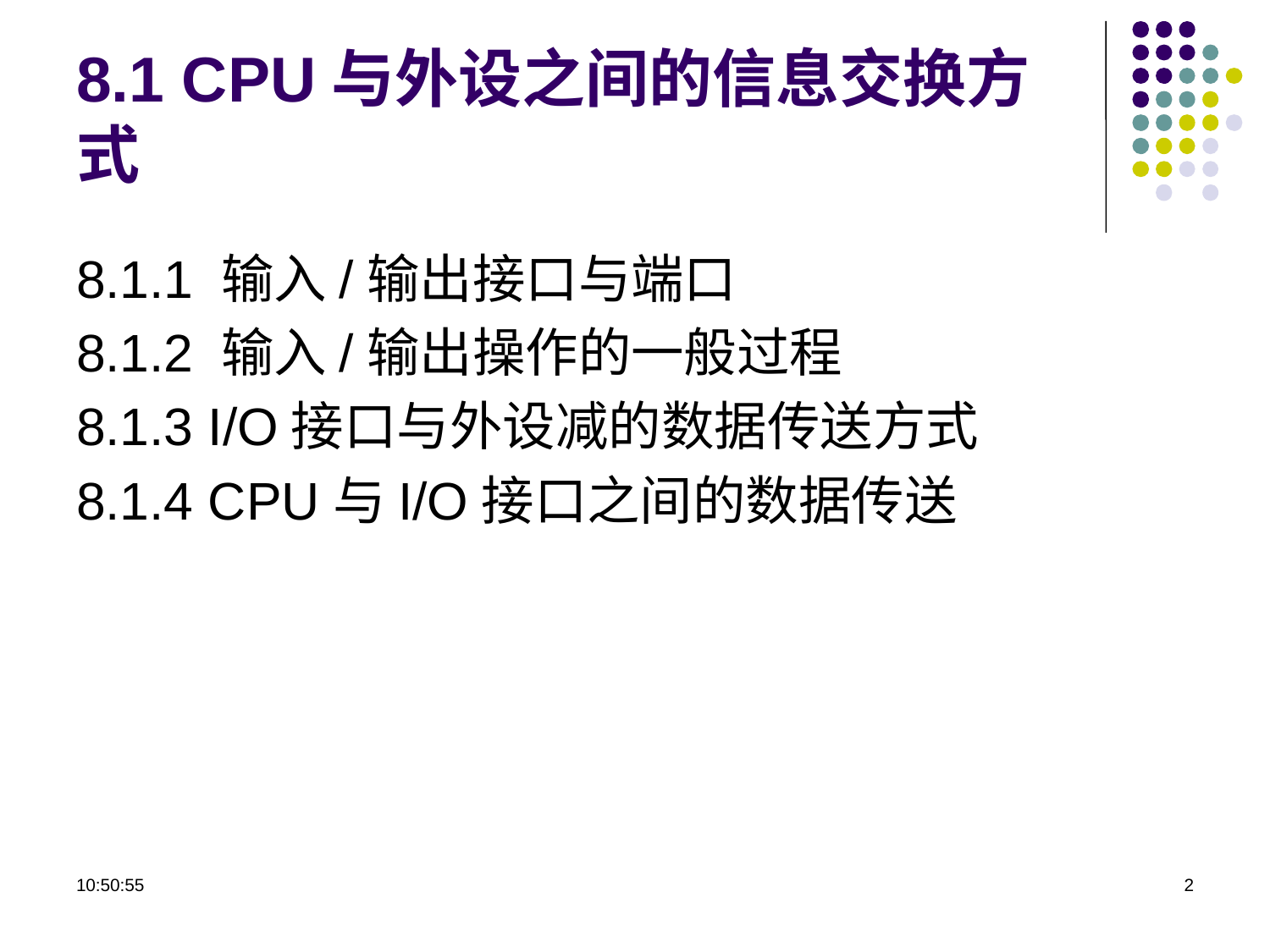

# 8.1 CPU与外设之间的信息交换方式
8.1.1 输入/输出接口与端口
8.1.2 输入/输出操作的一般过程
8.1.3 I/O接口与外设减的数据传送方式
8.1.4 CPU与I/O接口之间的数据传送
10:50:55
2